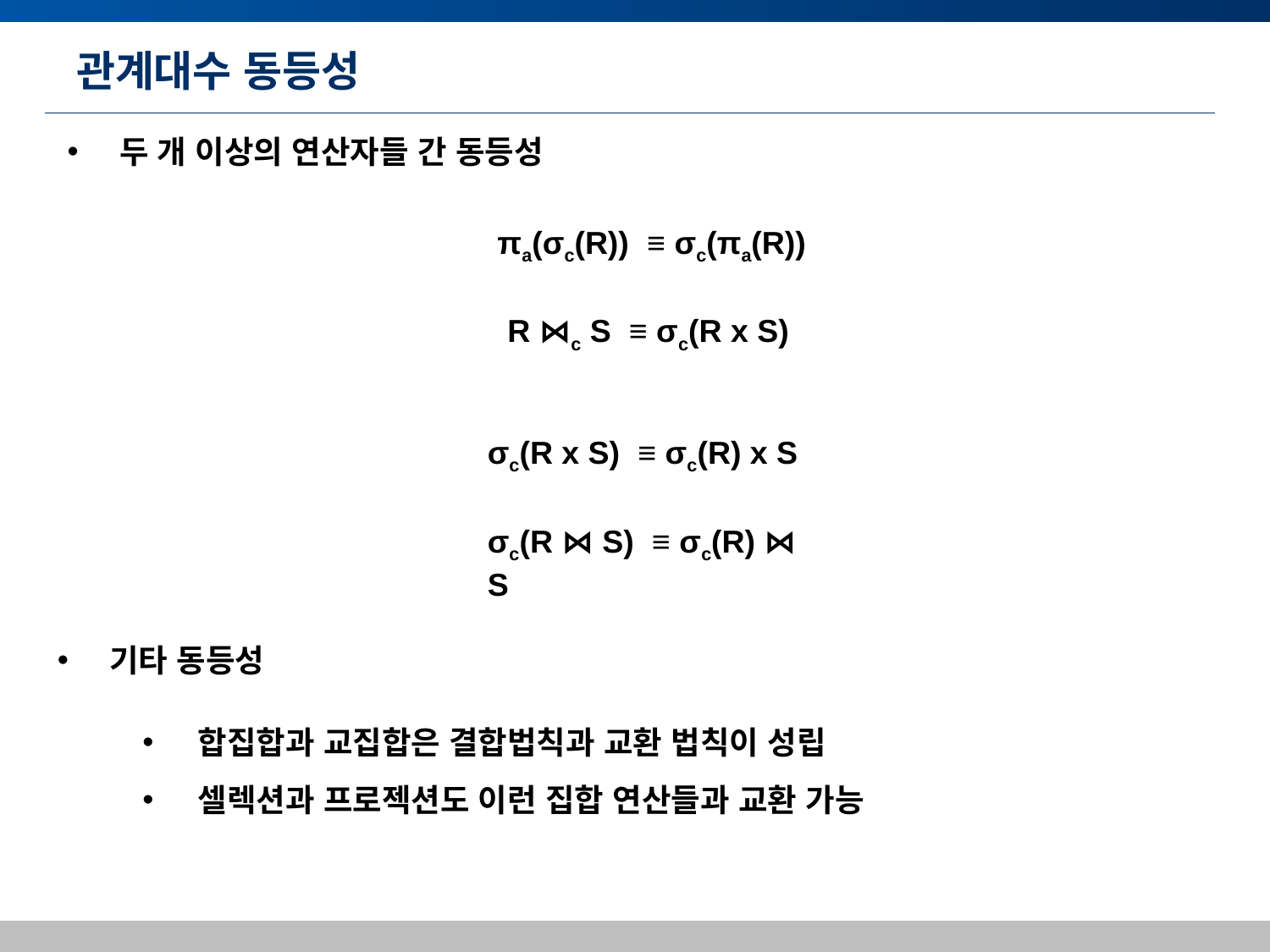

# 관계대수 동등성
  두 개 이상의 연산자들 간 동등성
πa(σc(R))  ≡ σc(πa(R))
R ⋈c S  ≡ σc(R x S)
σc(R x S)  ≡ σc(R) x S
σc(R ⋈ S)  ≡ σc(R) ⋈ S
  기타 동등성
  합집합과 교집합은 결합법칙과 교환 법칙이 성립
  셀렉션과 프로젝션도 이런 집합 연산들과 교환 가능